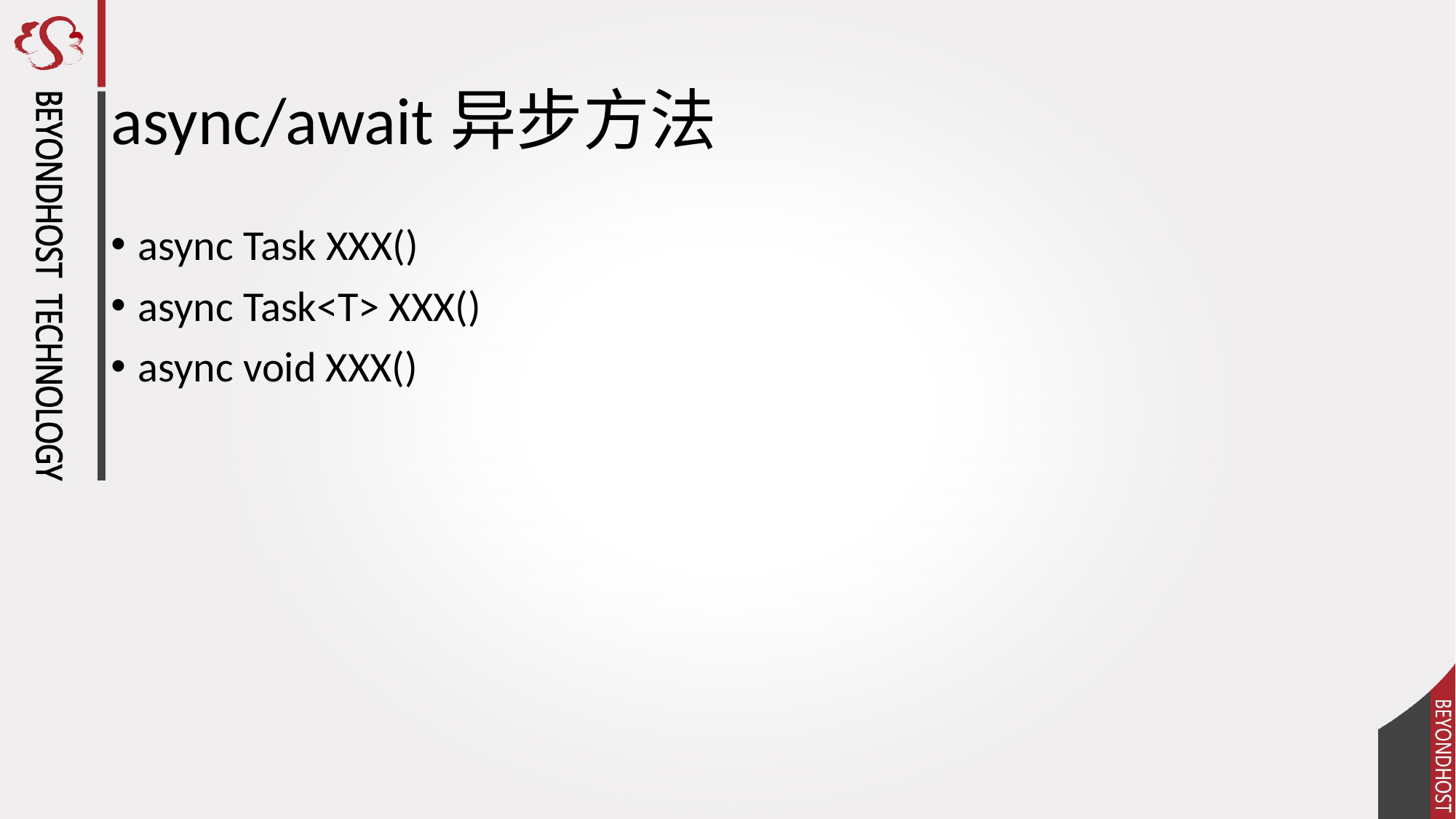

# async/await异步方法
async Task XXX()
async Task<T> XXX()
async void XXX()